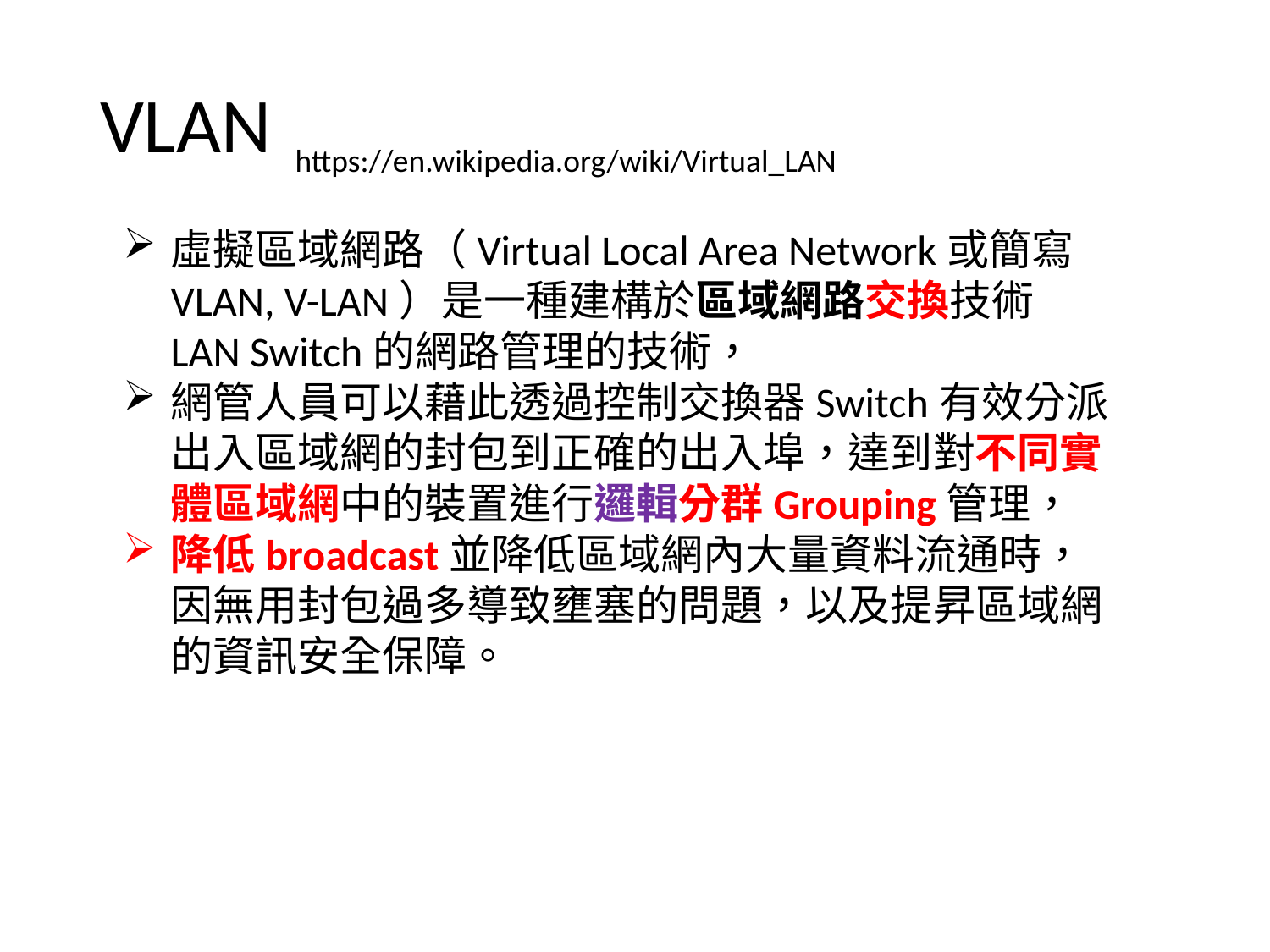

# VLAN
https://en.wikipedia.org/wiki/Virtual_LAN
虛擬區域網路（Virtual Local Area Network或簡寫VLAN, V-LAN）是一種建構於區域網路交換技術LAN Switch的網路管理的技術，
網管人員可以藉此透過控制交換器Switch有效分派出入區域網的封包到正確的出入埠，達到對不同實體區域網中的裝置進行邏輯分群Grouping管理，
降低broadcast並降低區域網內大量資料流通時，因無用封包過多導致壅塞的問題，以及提昇區域網的資訊安全保障。